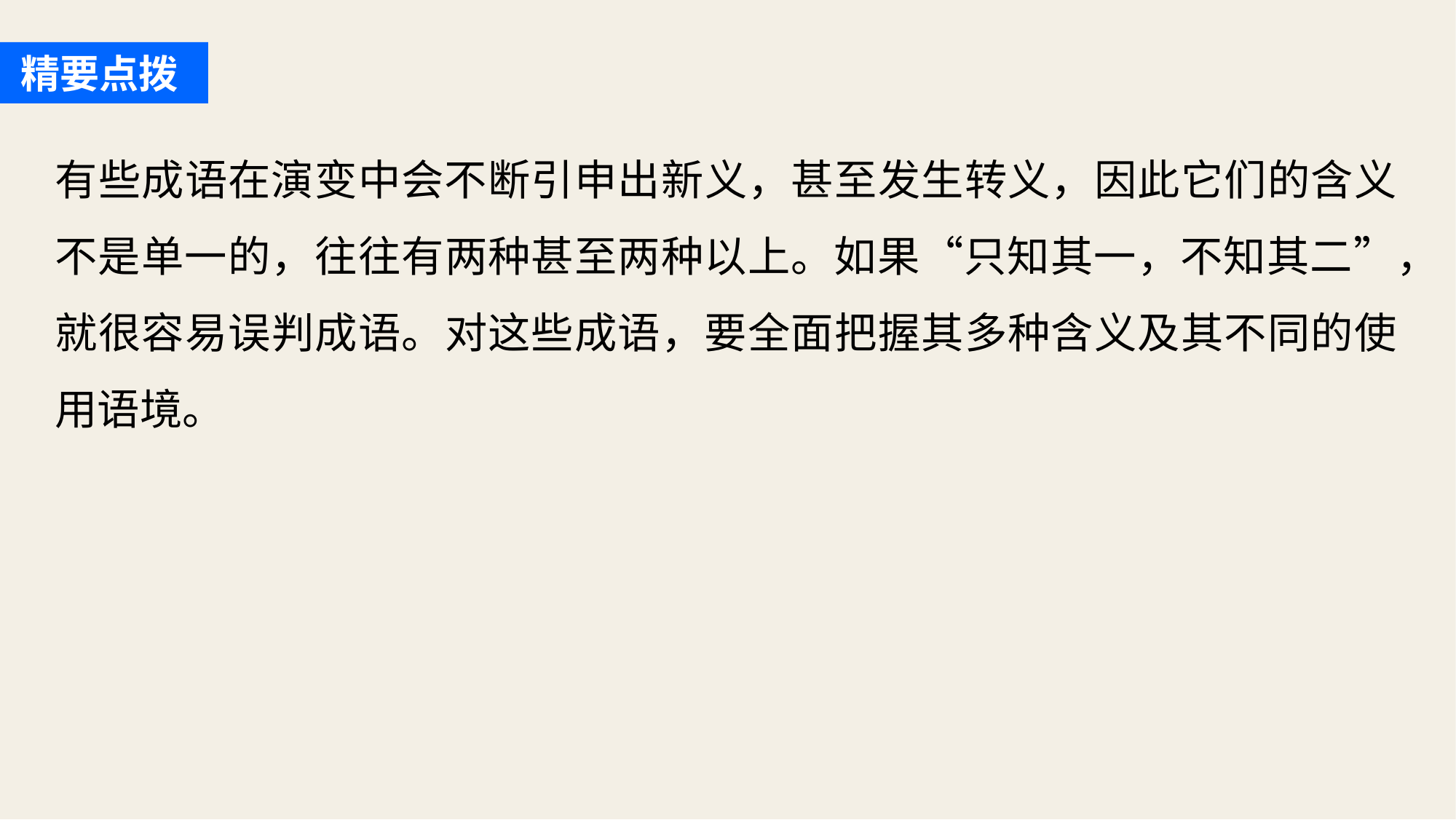

精要点拨
有些成语在演变中会不断引申出新义，甚至发生转义，因此它们的含义不是单一的，往往有两种甚至两种以上。如果“只知其一，不知其二”，就很容易误判成语。对这些成语，要全面把握其多种含义及其不同的使用语境。